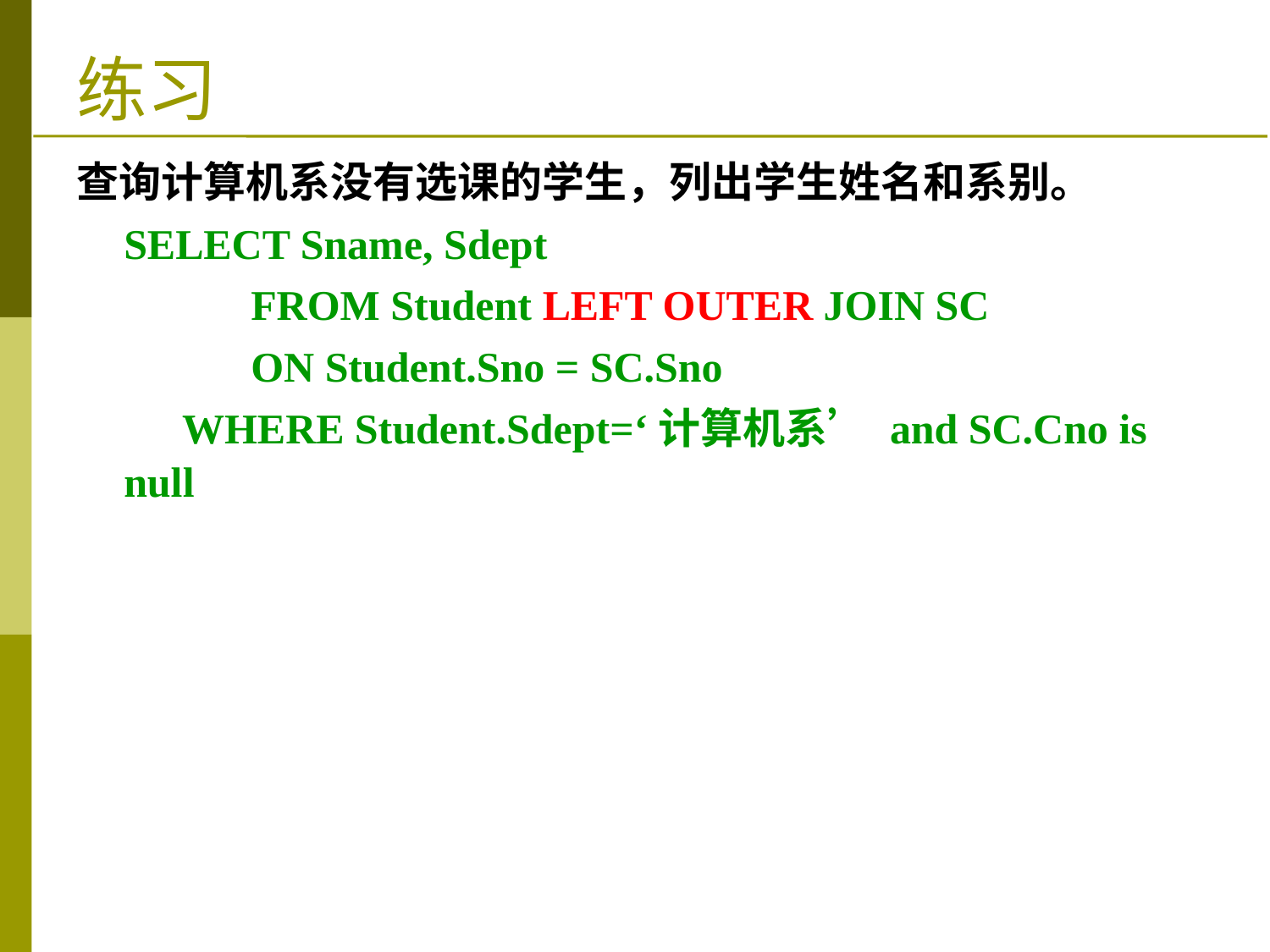

# 练习
查询计算机系没有选课的学生，列出学生姓名和系别。
	SELECT Sname, Sdept
		FROM Student LEFT OUTER JOIN SC
		ON Student.Sno = SC.Sno
          WHERE Student.Sdept=‘计算机系’ and SC.Cno is null